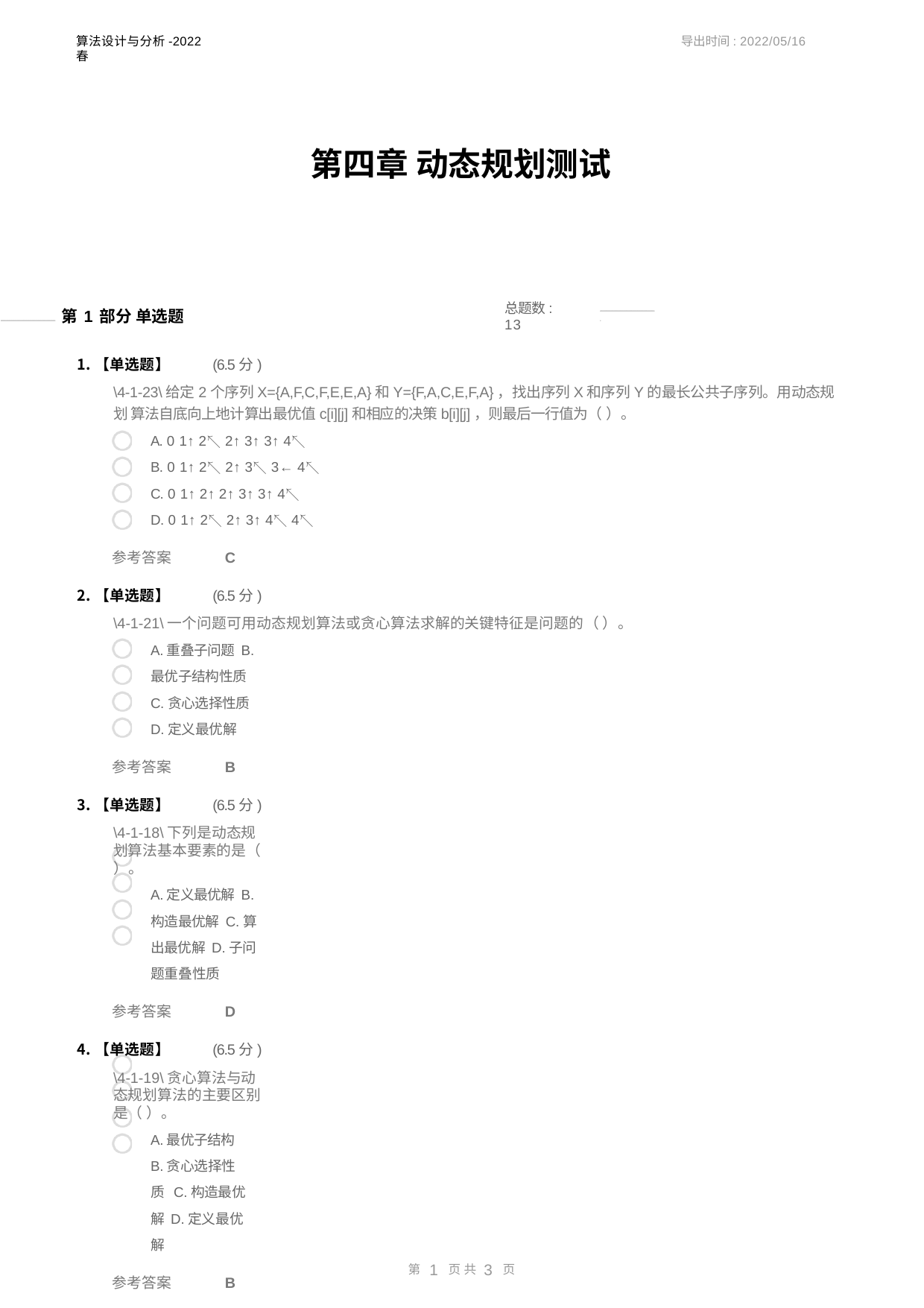

算法设计与分析-2022春
导出时间: 2022/05/16
第四章 动态规划测试
........................................................................................................................ 第1部分 单选题
总题数: 13
........................................................................................................................
.
.
【单选题】	(6.5分)
\4-1-23\给定2个序列X={A,F,C,F,E,E,A}和Y={F,A,C,E,F,A}，找出序列X和序列Y的最长公共子序列。用动态规划 算法自底向上地计算出最优值c[i][j]和相应的决策b[i][j]，则最后一行值为（ ）。
A. 0 1↑ 2↖ 2↑ 3↑ 3↑ 4↖
B. 0 1↑ 2↖ 2↑ 3↖ 3← 4↖
C. 0 1↑ 2↑ 2↑ 3↑ 3↑ 4↖
D. 0 1↑ 2↖ 2↑ 3↑ 4↖ 4↖

参考答案	C

【单选题】	(6.5分)
\4-1-21\一个问题可用动态规划算法或贪心算法求解的关键特征是问题的（ ）。
A.重叠子问题 B.最优子结构性质  C.贪心选择性质 D.定义最优解

参考答案	B

【单选题】	(6.5分)
\4-1-18\下列是动态规划算法基本要素的是（ ）。
A.定义最优解 B.构造最优解 C.算出最优解 D.子问题重叠性质

参考答案	D

【单选题】	(6.5分)
\4-1-19\贪心算法与动态规划算法的主要区别是（ ）。
A.最优子结构 B.贪心选择性质  C.构造最优解 D.定义最优解

参考答案	B

【单选题】	(6.5分)

第	页共	页
1
3